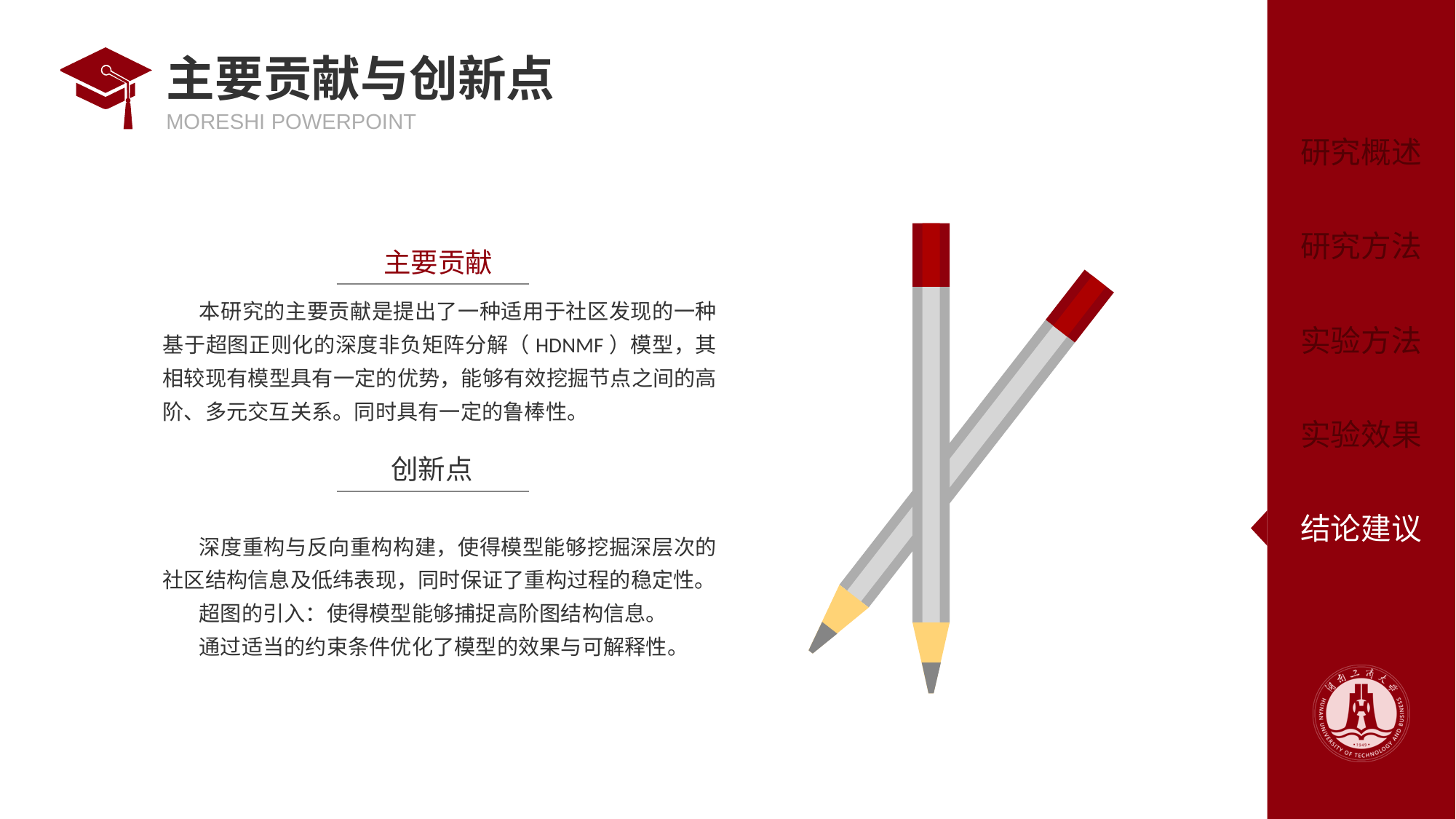

# 主要贡献与创新点
主要贡献
本研究的主要贡献是提出了一种适用于社区发现的一种基于超图正则化的深度非负矩阵分解（HDNMF）模型，其相较现有模型具有一定的优势，能够有效挖掘节点之间的高阶、多元交互关系。同时具有一定的鲁棒性。

创新点

深度重构与反向重构构建，使得模型能够挖掘深层次的社区结构信息及低纬表现，同时保证了重构过程的稳定性。
超图的引入：使得模型能够捕捉高阶图结构信息。
通过适当的约束条件优化了模型的效果与可解释性。